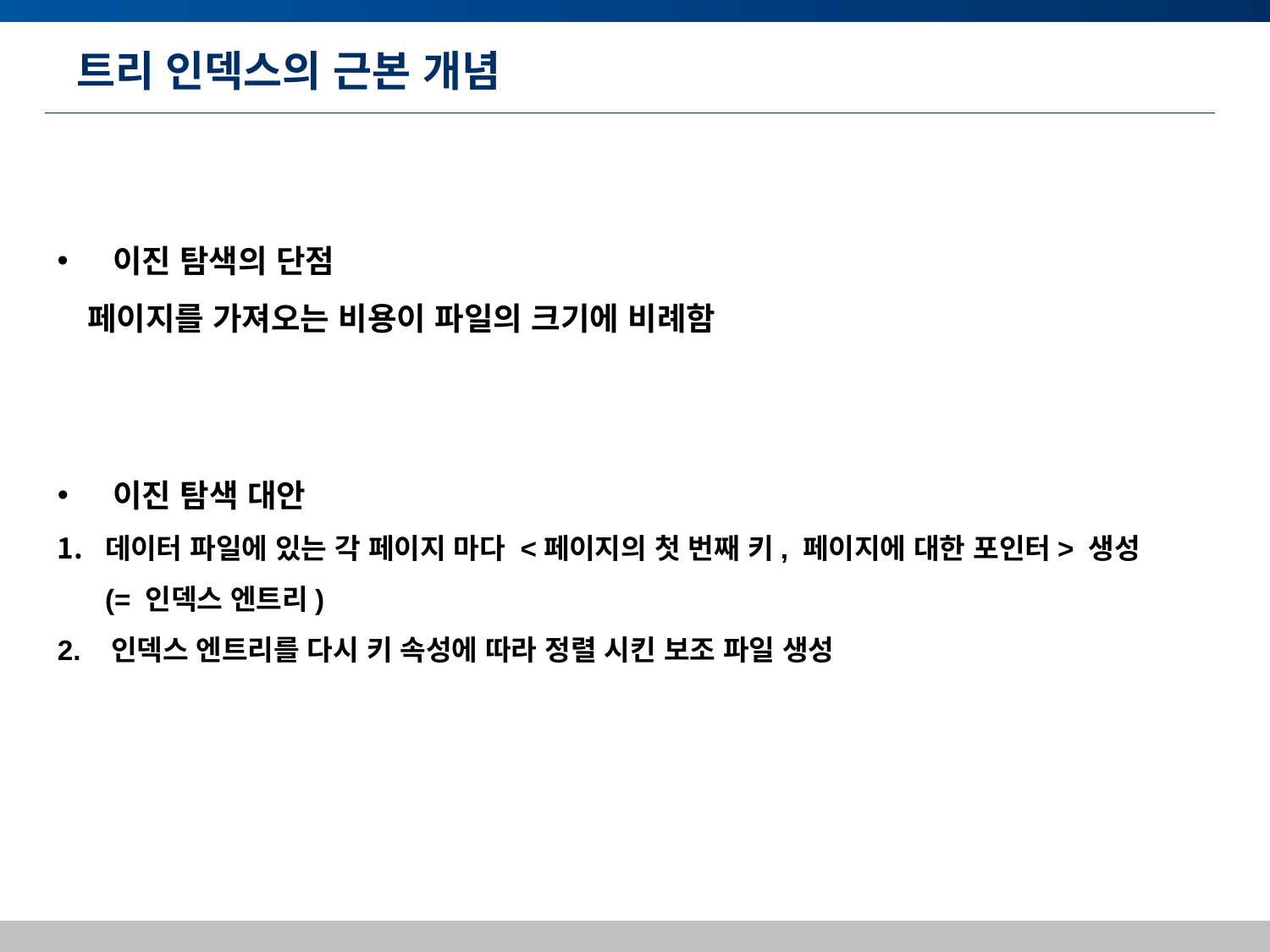

# 트리 인덱스의 근본 개념
  이진 탐색의 단점
페이지를 가져오는 비용이 파일의 크기에 비례함
  이진 탐색 대안
데이터 파일에 있는 각 페이지 마다 <페이지의 첫 번째 키, 페이지에 대한 포인터> 생성
	(= 인덱스 엔트리)
2.   인덱스 엔트리를 다시 키 속성에 따라 정렬 시킨 보조 파일 생성